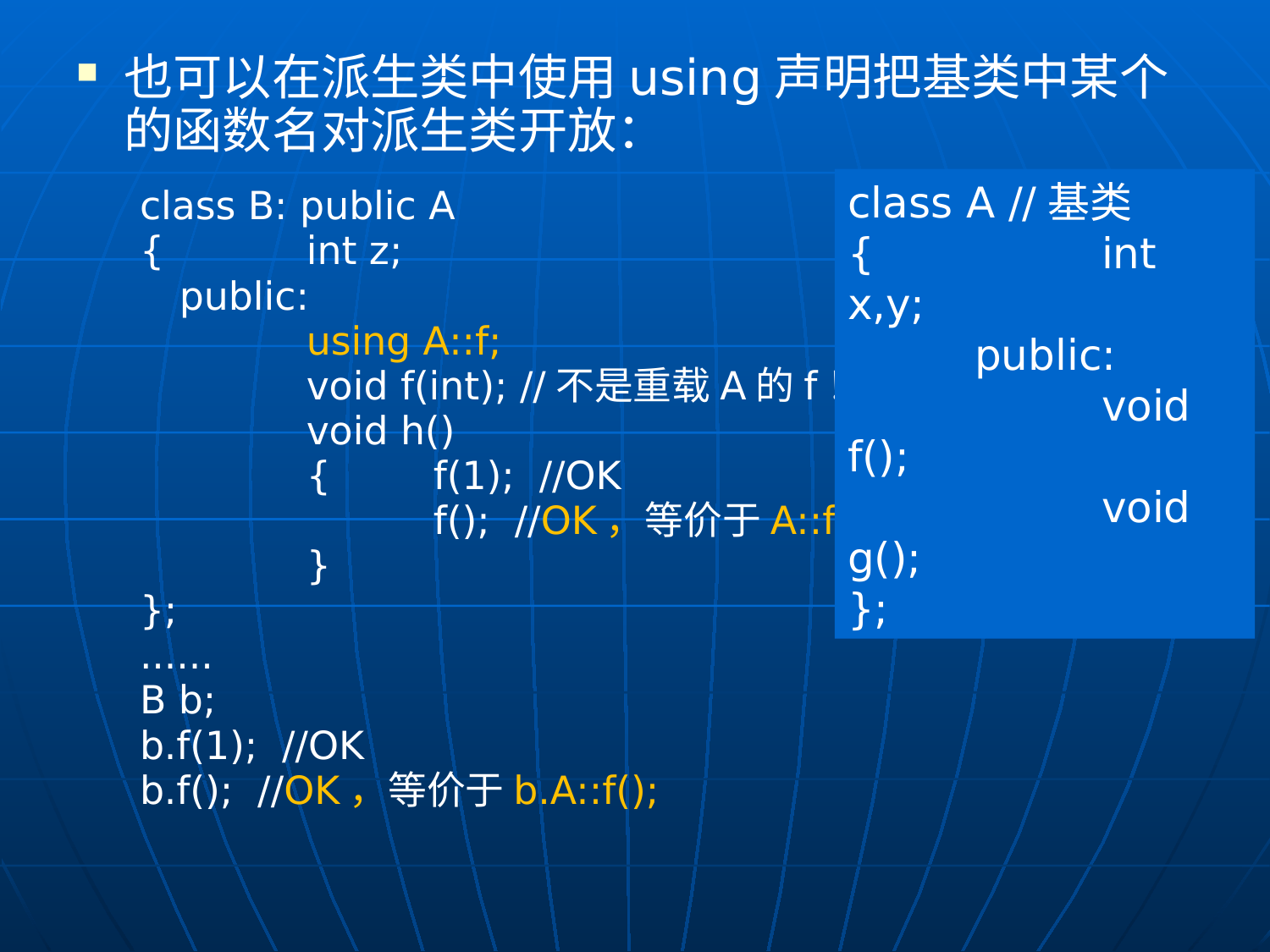

也可以在派生类中使用using声明把基类中某个的函数名对派生类开放：
class B: public A
{		int z;
	public:
		using A::f;
		void f(int); //不是重载A的f！
		void h()
		{	f(1);  //OK
			f();  //OK，等价于A::f();
		}
};
......
B b;
b.f(1);  //OK
b.f();  //OK，等价于b.A::f();
class A //基类
{		int x,y;
	public:
		void f();
		void g();
};